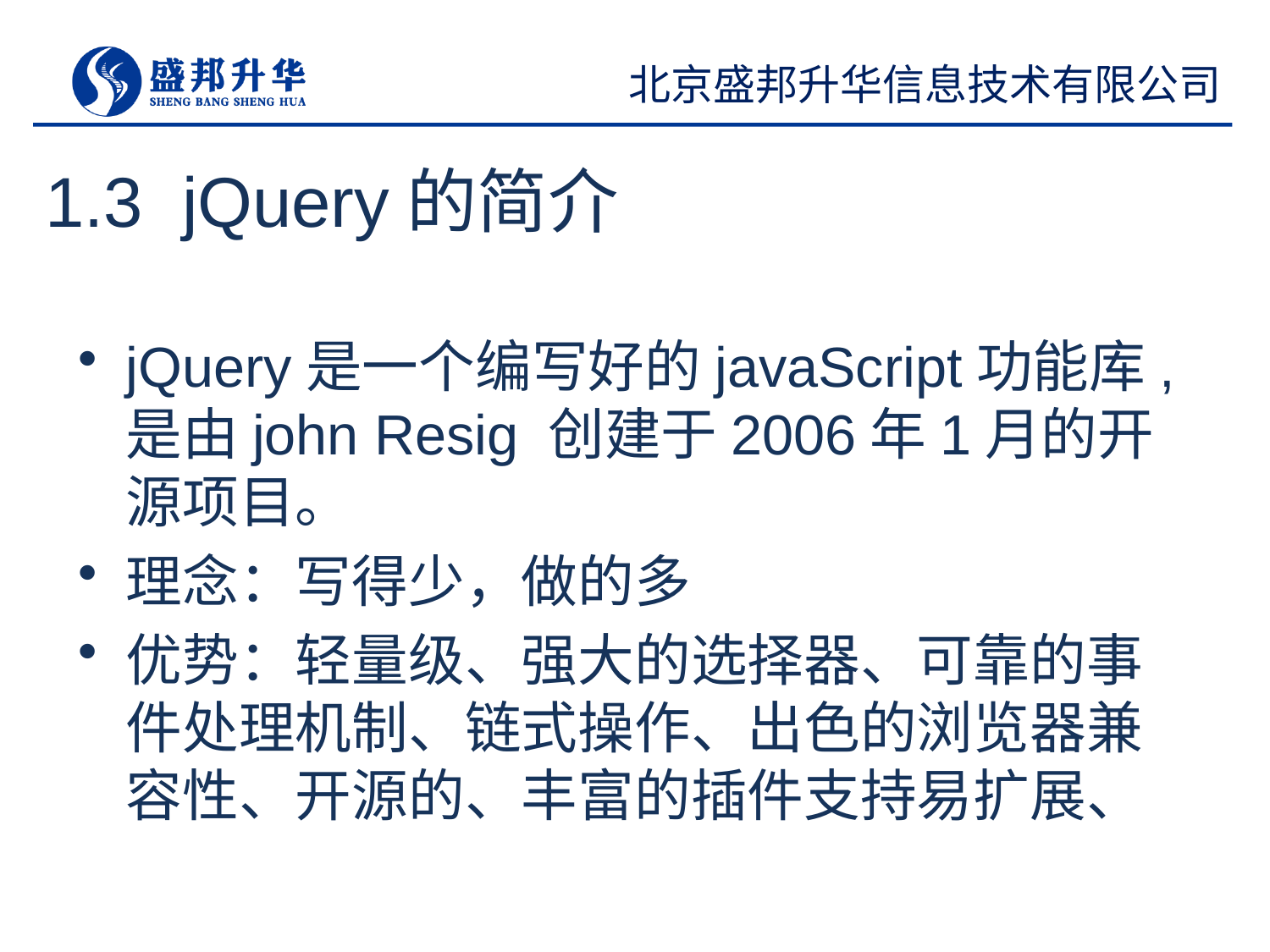

# 1.3  jQuery的简介
jQuery是一个编写好的javaScript功能库,是由john Resig 创建于2006年1月的开源项目。
理念：写得少，做的多
优势：轻量级、强大的选择器、可靠的事件处理机制、链式操作、出色的浏览器兼容性、开源的、丰富的插件支持易扩展、